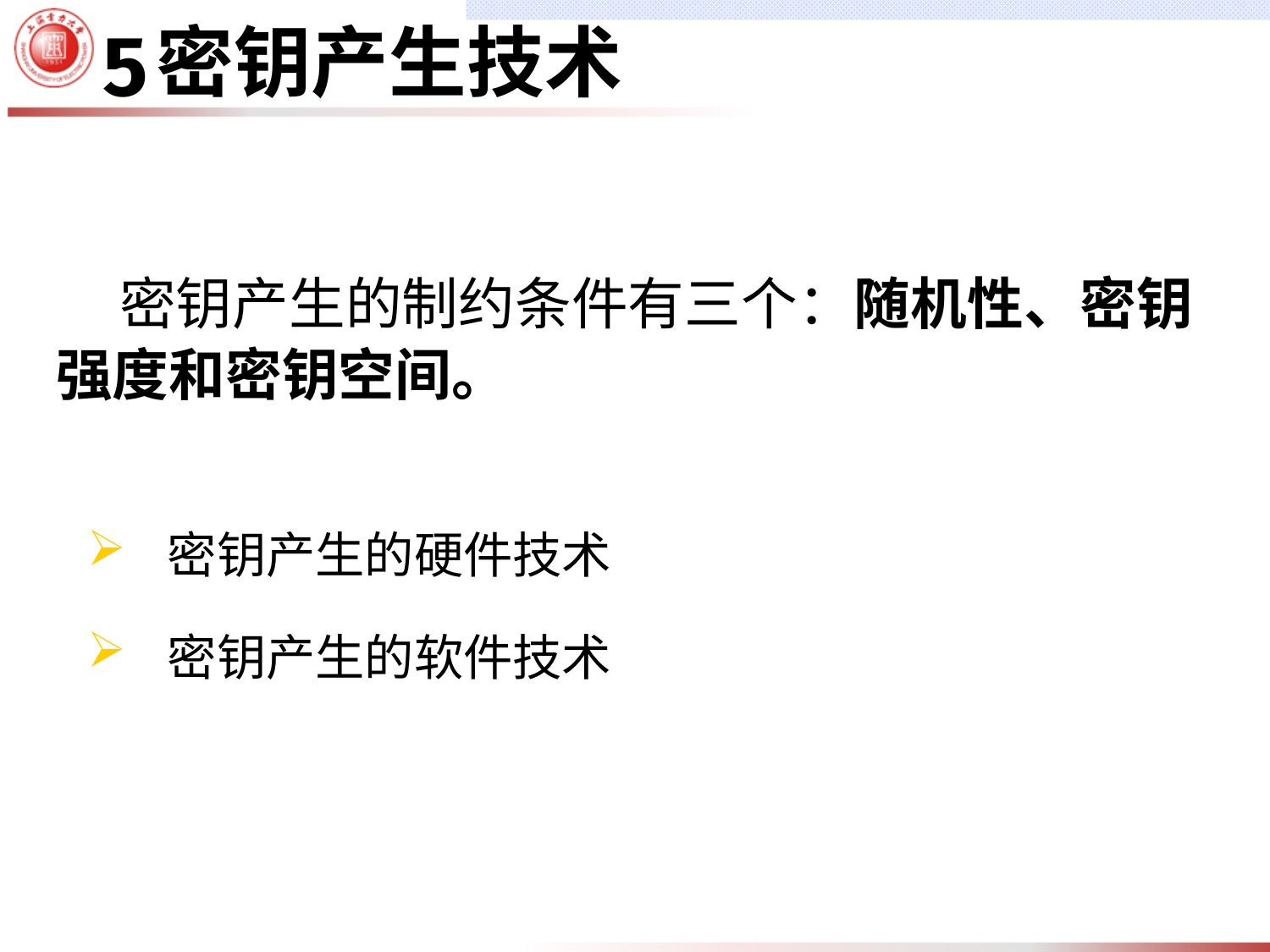

5
密钥产生技术
密钥产生的制约条件有三个：随机性、密钥强度和密钥空间。
密钥产生的硬件技术
密钥产生的软件技术